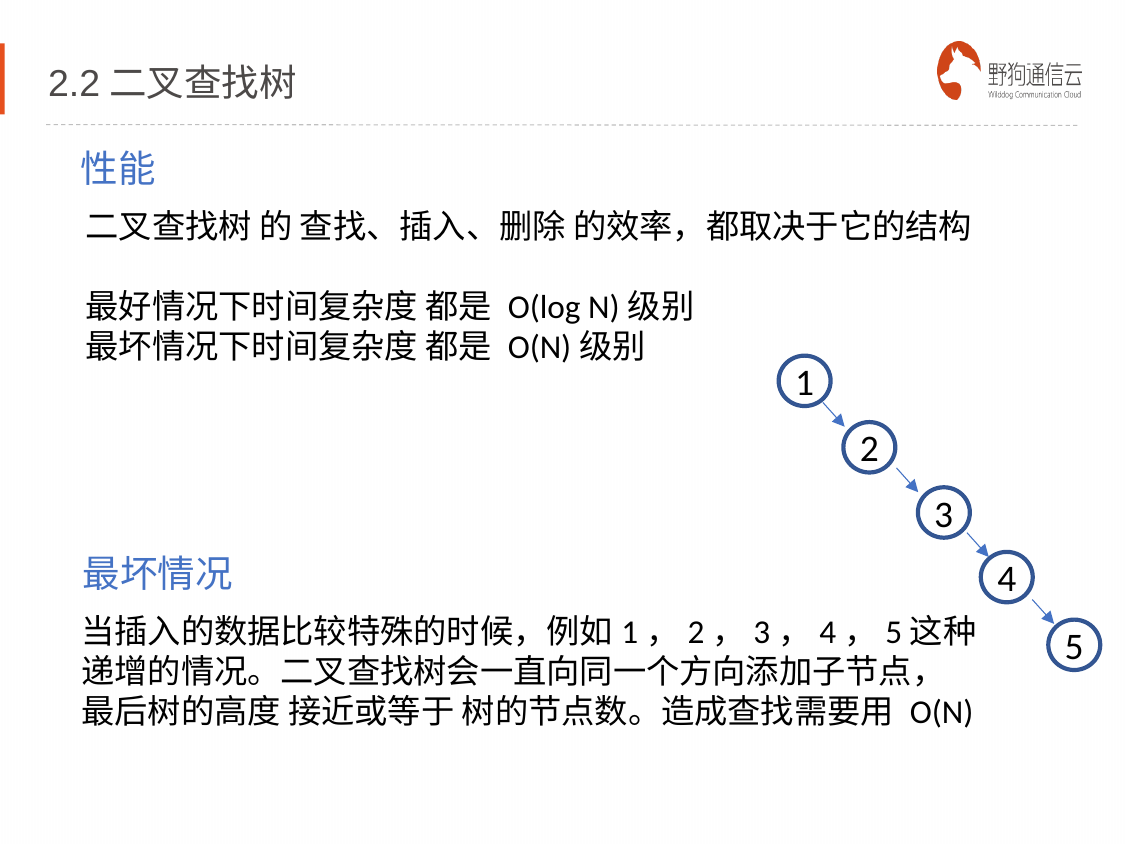

# 2.2二叉查找树
性能
二叉查找树 的 查找、插入、删除 的效率，都取决于它的结构

最好情况下时间复杂度 都是 O(log N)级别
最坏情况下时间复杂度 都是 O(N)级别
1

2

3

最坏情况
4

当插入的数据比较特殊的时候，例如1，2，3，4，5这种递增的情况。二叉查找树会一直向同一个方向添加子节点，最后树的高度 接近或等于 树的节点数。造成查找需要用 O(N)
5